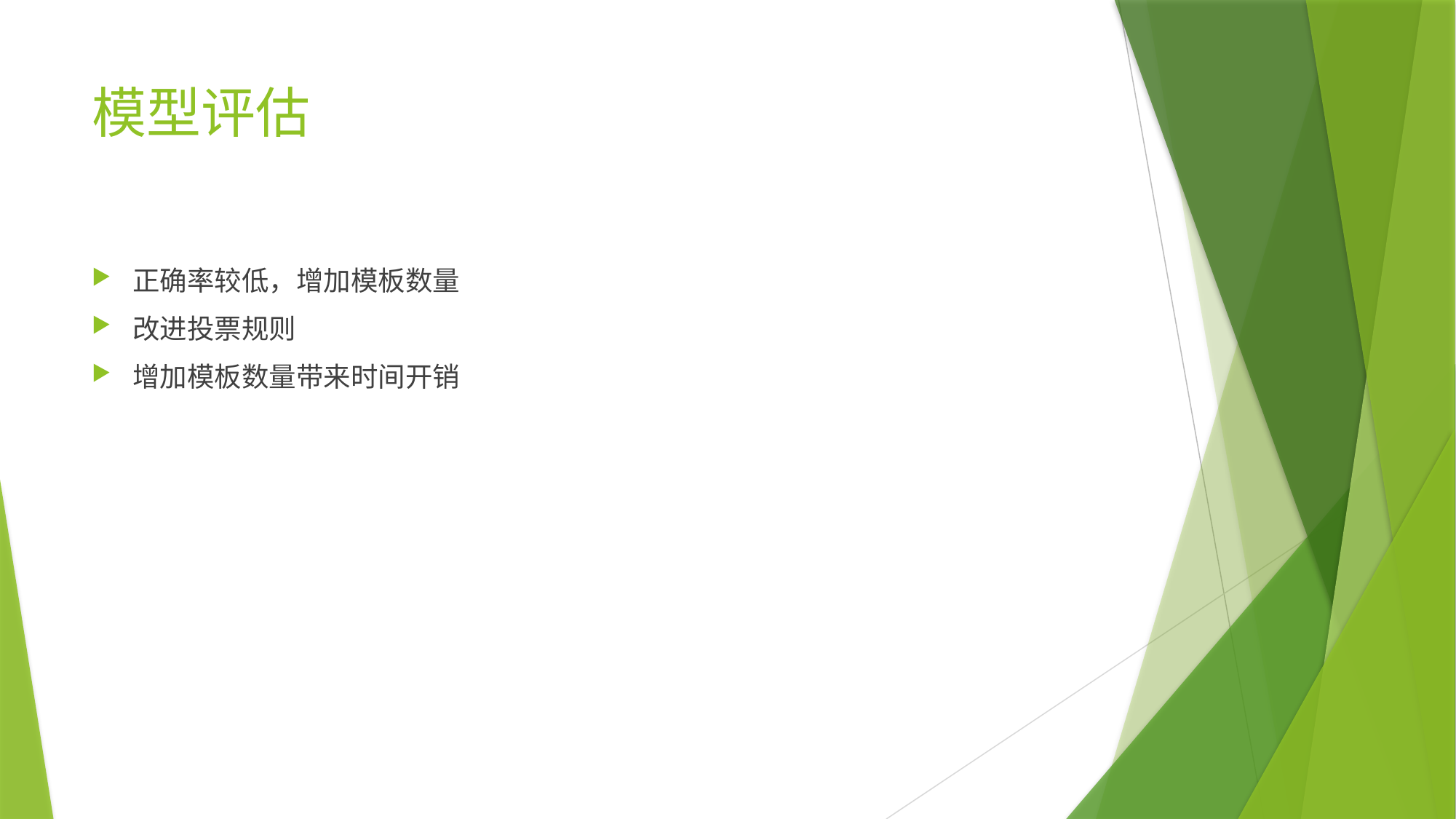

# 模型评估
正确率较低，增加模板数量
改进投票规则
增加模板数量带来时间开销